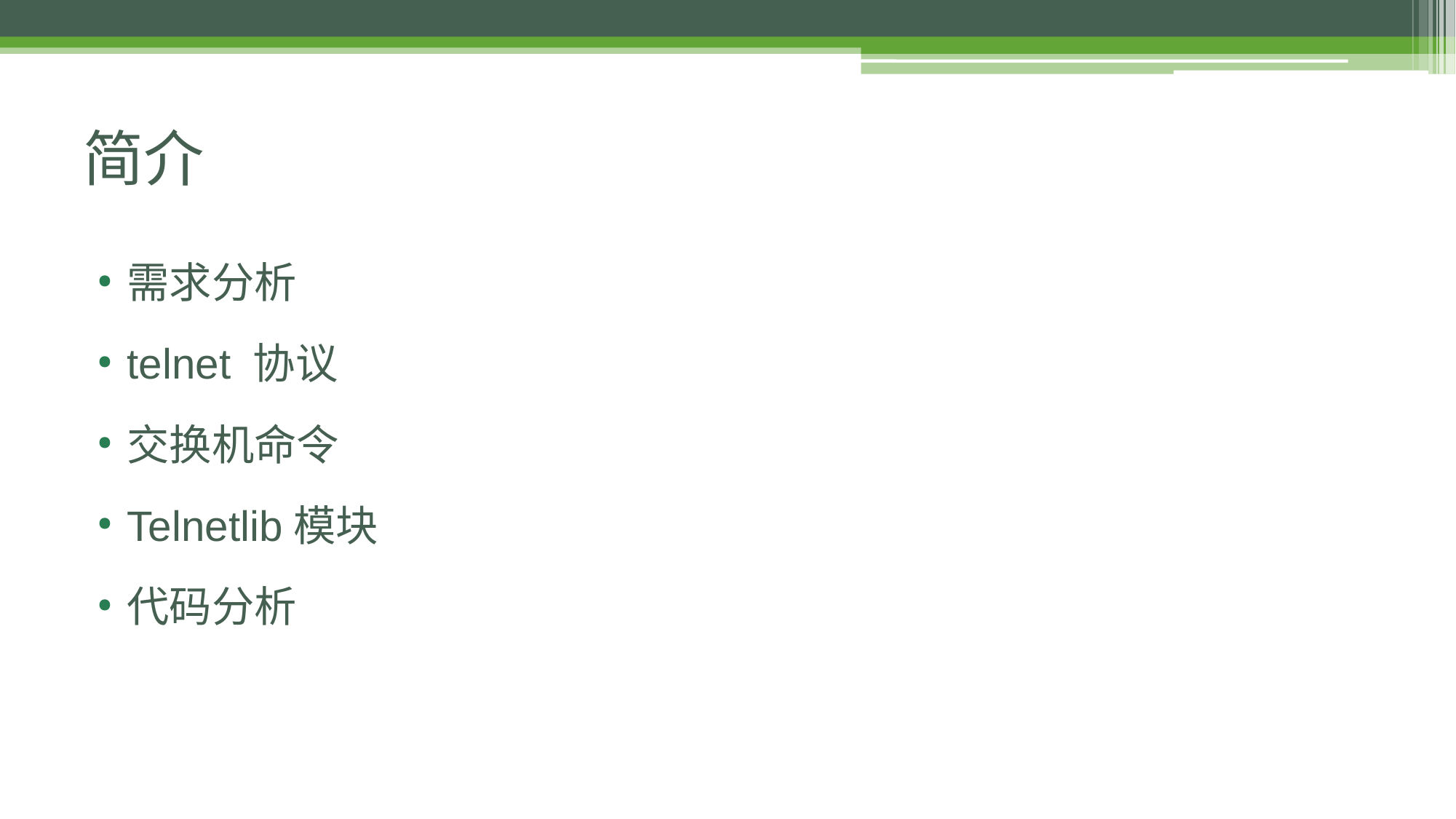

# 简介
需求分析
telnet 协议
交换机命令
Telnetlib模块
代码分析